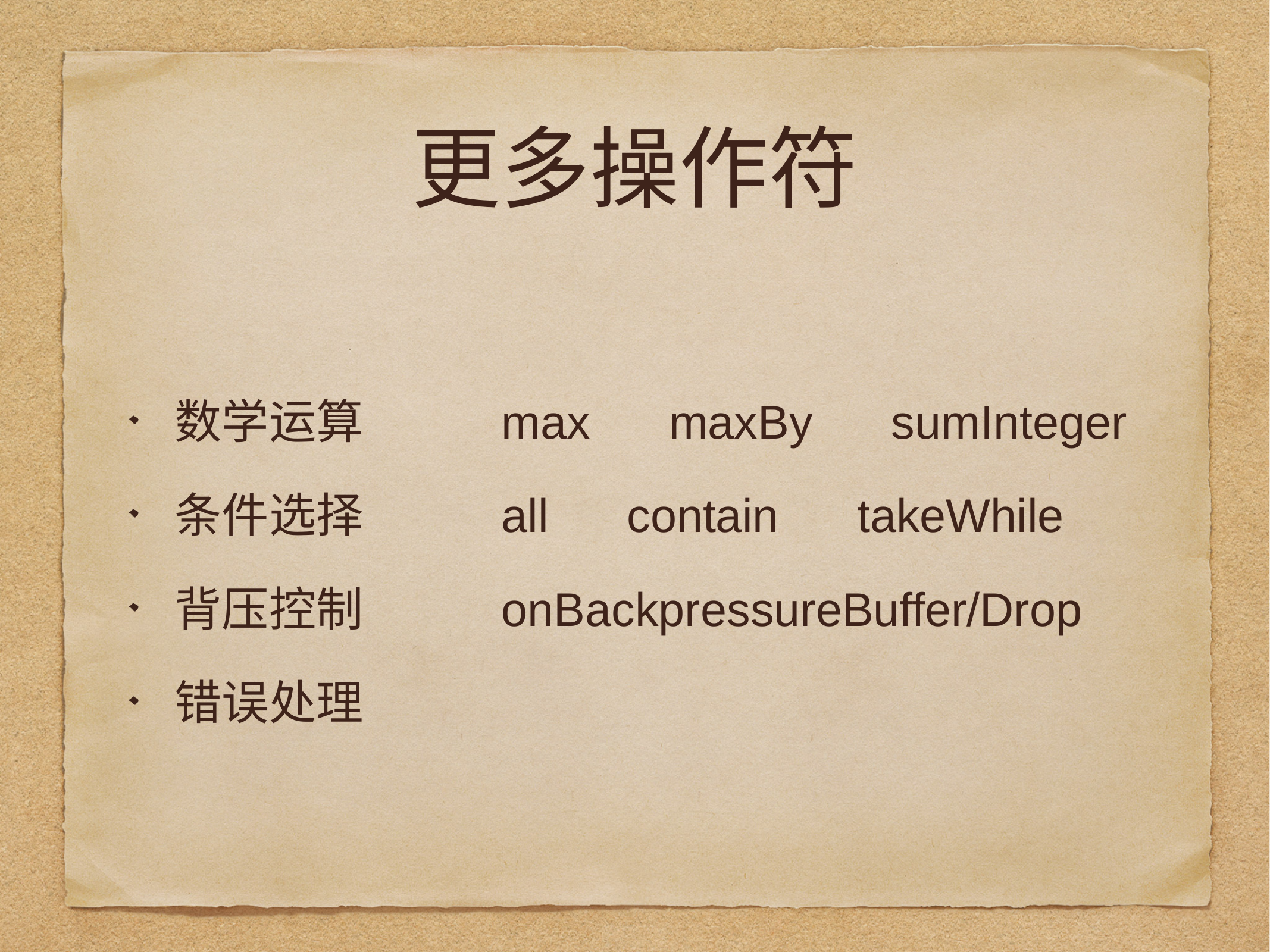

# 更多操作符
数学运算            max      maxBy      sumInteger
条件选择            all      contain      takeWhile
背压控制            onBackpressureBuffer/Drop
错误处理